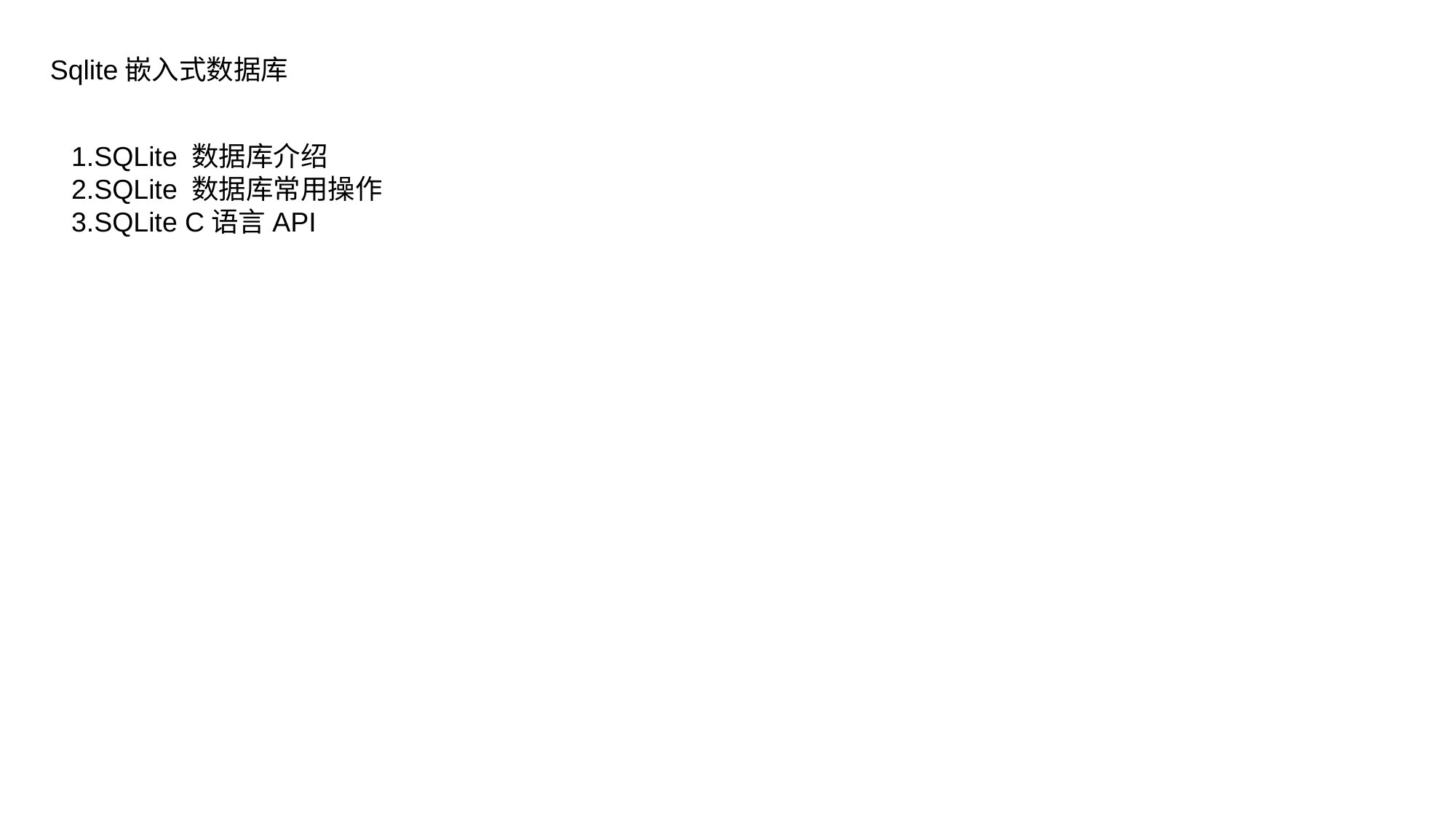

Sqlite嵌入式数据库
1.SQLite 数据库介绍
2.SQLite 数据库常用操作
3.SQLite C语言API